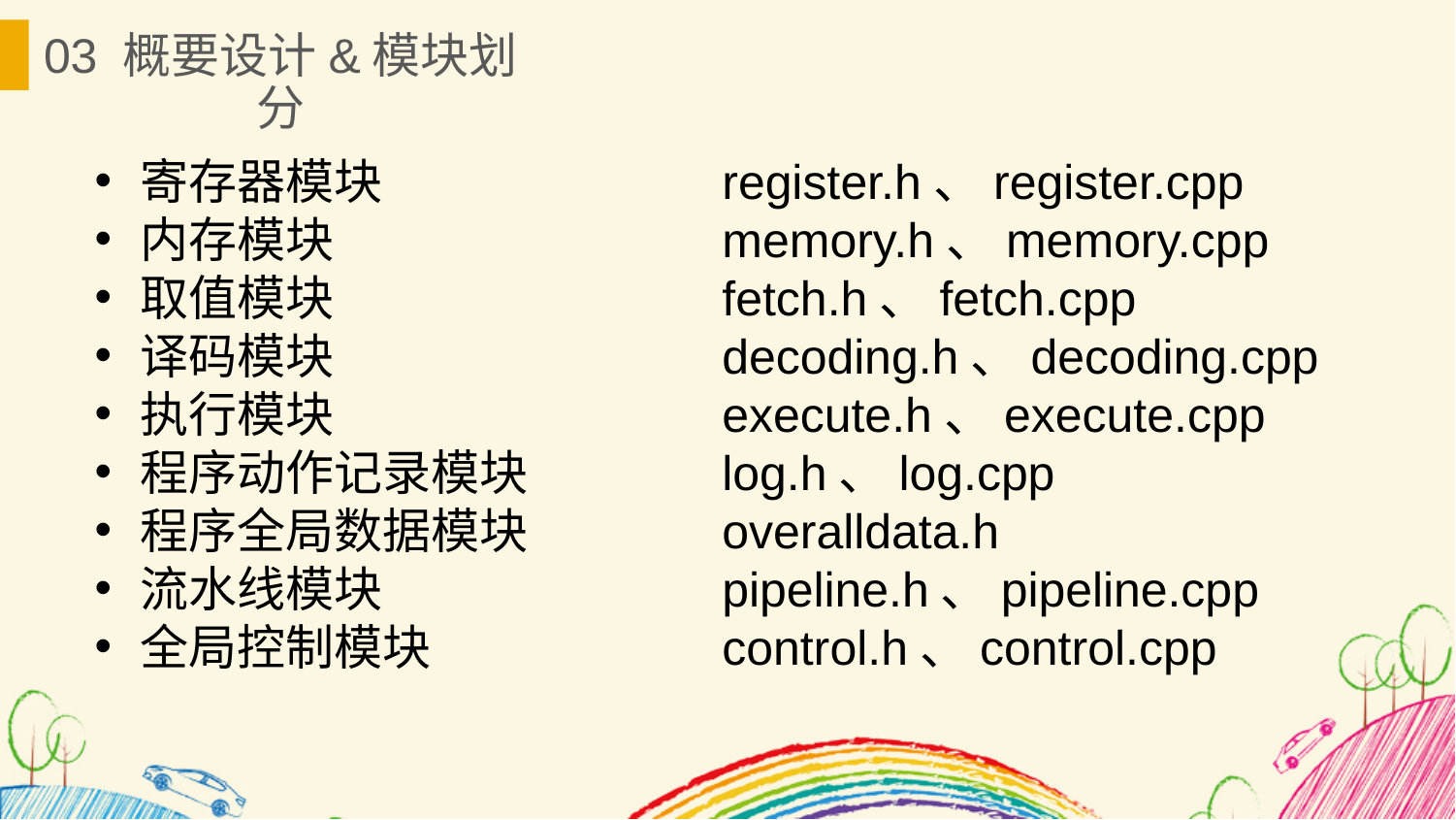

03 概要设计&模块划分
寄存器模块			register.h、register.cpp
内存模块			memory.h、memory.cpp
取值模块			fetch.h、fetch.cpp
译码模块			decoding.h、decoding.cpp
执行模块			execute.h、execute.cpp
程序动作记录模块		log.h、log.cpp
程序全局数据模块		overalldata.h
流水线模块			pipeline.h、pipeline.cpp
全局控制模块		control.h、control.cpp